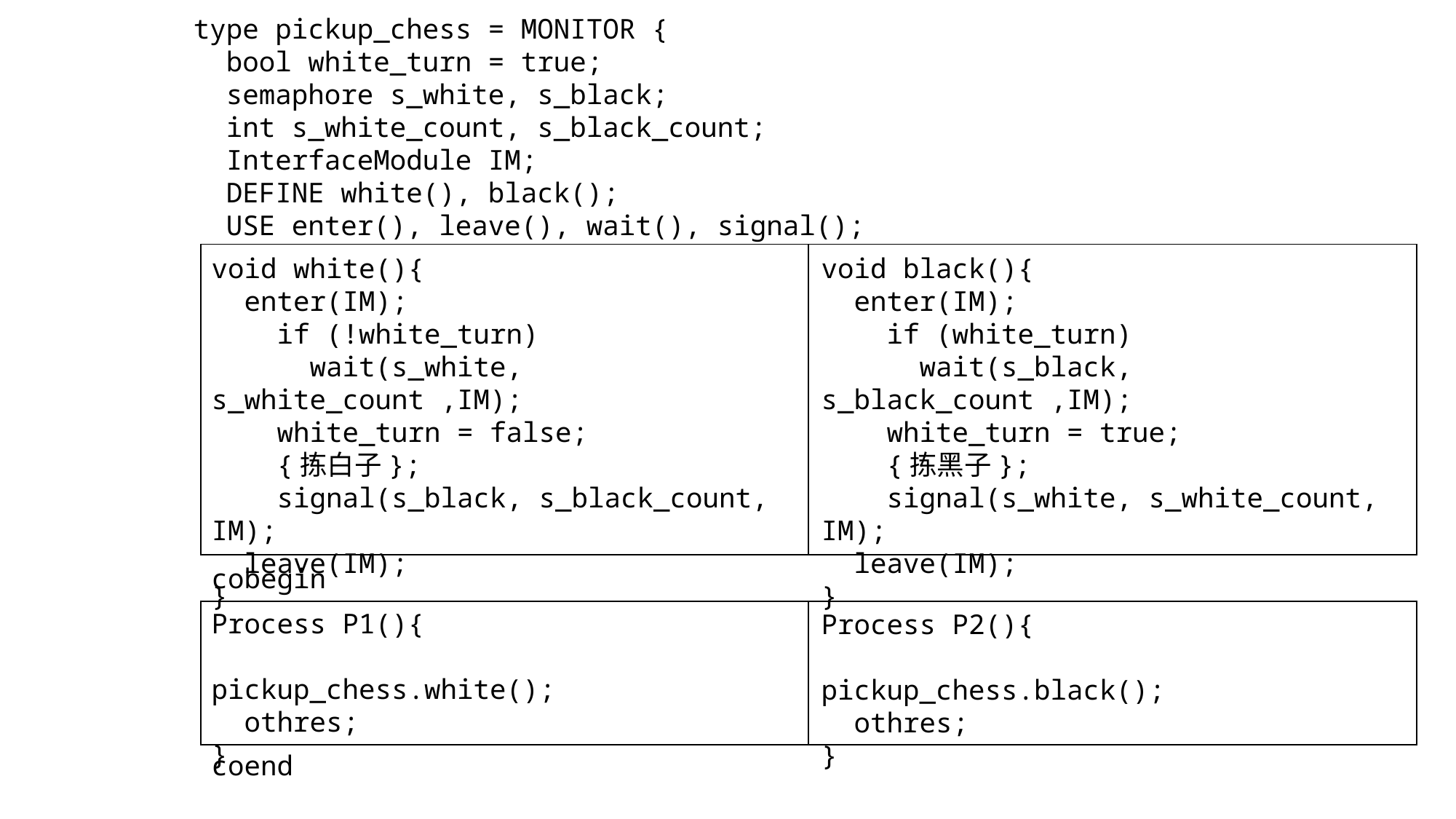

type pickup_chess = MONITOR {
  bool white_turn = true;
  semaphore s_white, s_black;
  int s_white_count, s_black_count;
  InterfaceModule IM;
  DEFINE white(), black();
  USE enter(), leave(), wait(), signal();
|  |  |
| --- | --- |
void black(){
  enter(IM);
    if (white_turn)
      wait(s_black, s_black_count ,IM);
    white_turn = true;
    {拣黑子};
    signal(s_white, s_white_count, IM);
  leave(IM);
}
void white(){
  enter(IM);
    if (!white_turn)
      wait(s_white, s_white_count ,IM);
    white_turn = false;
    {拣白子};
    signal(s_black, s_black_count, IM);
  leave(IM);
}
cobegin
|  |  |
| --- | --- |
Process P1(){
  pickup_chess.white();
  othres;
}
Process P2(){
  pickup_chess.black();
  othres;
}
coend